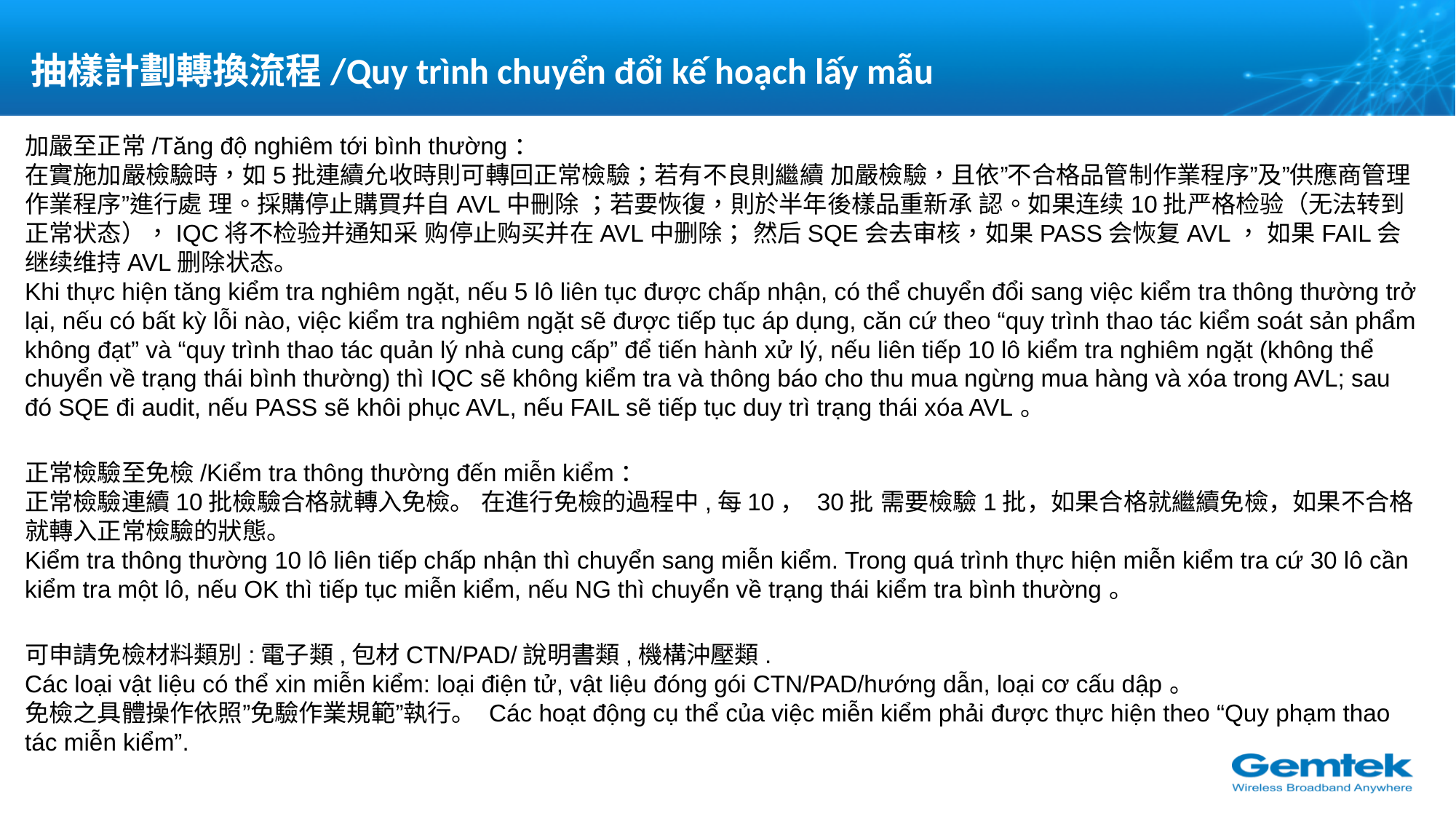

抽樣計劃轉換流程/Quy trình chuyển đổi kế hoạch lấy mẫu
加嚴至正常/Tăng độ nghiêm tới bình thường：
在實施加嚴檢驗時，如5批連續允收時則可轉回正常檢驗；若有不良則繼續 加嚴檢驗，且依”不合格品管制作業程序”及”供應商管理作業程序”進行處 理。採購停止購買幷自AVL中刪除 ；若要恢復，則於半年後樣品重新承 認。如果连续10批严格检验（无法转到正常状态），IQC将不检验并通知采 购停止购买并在AVL中删除； 然后SQE会去审核，如果PASS会恢复AVL， 如果FAIL会继续维持AVL删除状态。
Khi thực hiện tăng kiểm tra nghiêm ngặt, nếu 5 lô liên tục được chấp nhận, có thể chuyển đổi sang việc kiểm tra thông thường trở lại, nếu có bất kỳ lỗi nào, việc kiểm tra nghiêm ngặt sẽ được tiếp tục áp dụng, căn cứ theo “quy trình thao tác kiểm soát sản phẩm không đạt” và “quy trình thao tác quản lý nhà cung cấp” để tiến hành xử lý, nếu liên tiếp 10 lô kiểm tra nghiêm ngặt (không thể chuyển về trạng thái bình thường) thì IQC sẽ không kiểm tra và thông báo cho thu mua ngừng mua hàng và xóa trong AVL; sau đó SQE đi audit, nếu PASS sẽ khôi phục AVL, nếu FAIL sẽ tiếp tục duy trì trạng thái xóa AVL。

正常檢驗至免檢/Kiểm tra thông thường đến miễn kiểm：
正常檢驗連續10批檢驗合格就轉入免檢。 在進行免檢的過程中,每10， 30批 需要檢驗1批，如果合格就繼續免檢，如果不合格就轉入正常檢驗的狀態。
Kiểm tra thông thường 10 lô liên tiếp chấp nhận thì chuyển sang miễn kiểm. Trong quá trình thực hiện miễn kiểm tra cứ 30 lô cần kiểm tra một lô, nếu OK thì tiếp tục miễn kiểm, nếu NG thì chuyển về trạng thái kiểm tra bình thường。

可申請免檢材料類別:電子類,包材CTN/PAD/說明書類,機構沖壓類.
Các loại vật liệu có thể xin miễn kiểm: loại điện tử, vật liệu đóng gói CTN/PAD/hướng dẫn, loại cơ cấu dập。
免檢之具體操作依照”免驗作業規範”執行。 Các hoạt động cụ thể của việc miễn kiểm phải được thực hiện theo “Quy phạm thao tác miễn kiểm”.